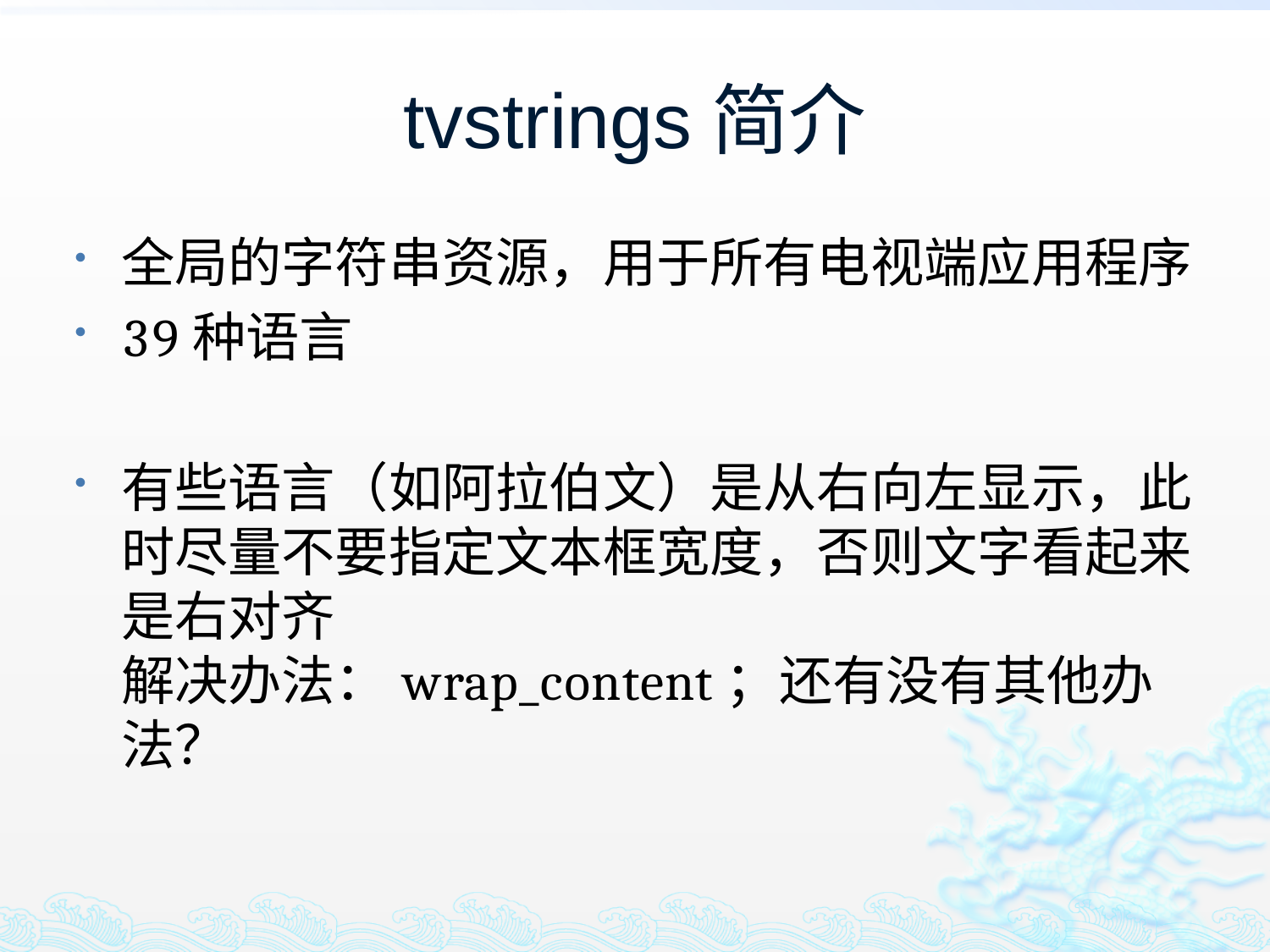

# tvstrings简介
全局的字符串资源，用于所有电视端应用程序
39种语言

有些语言（如阿拉伯文）是从右向左显示，此时尽量不要指定文本框宽度，否则文字看起来是右对齐
解决办法：wrap_content；还有没有其他办法？